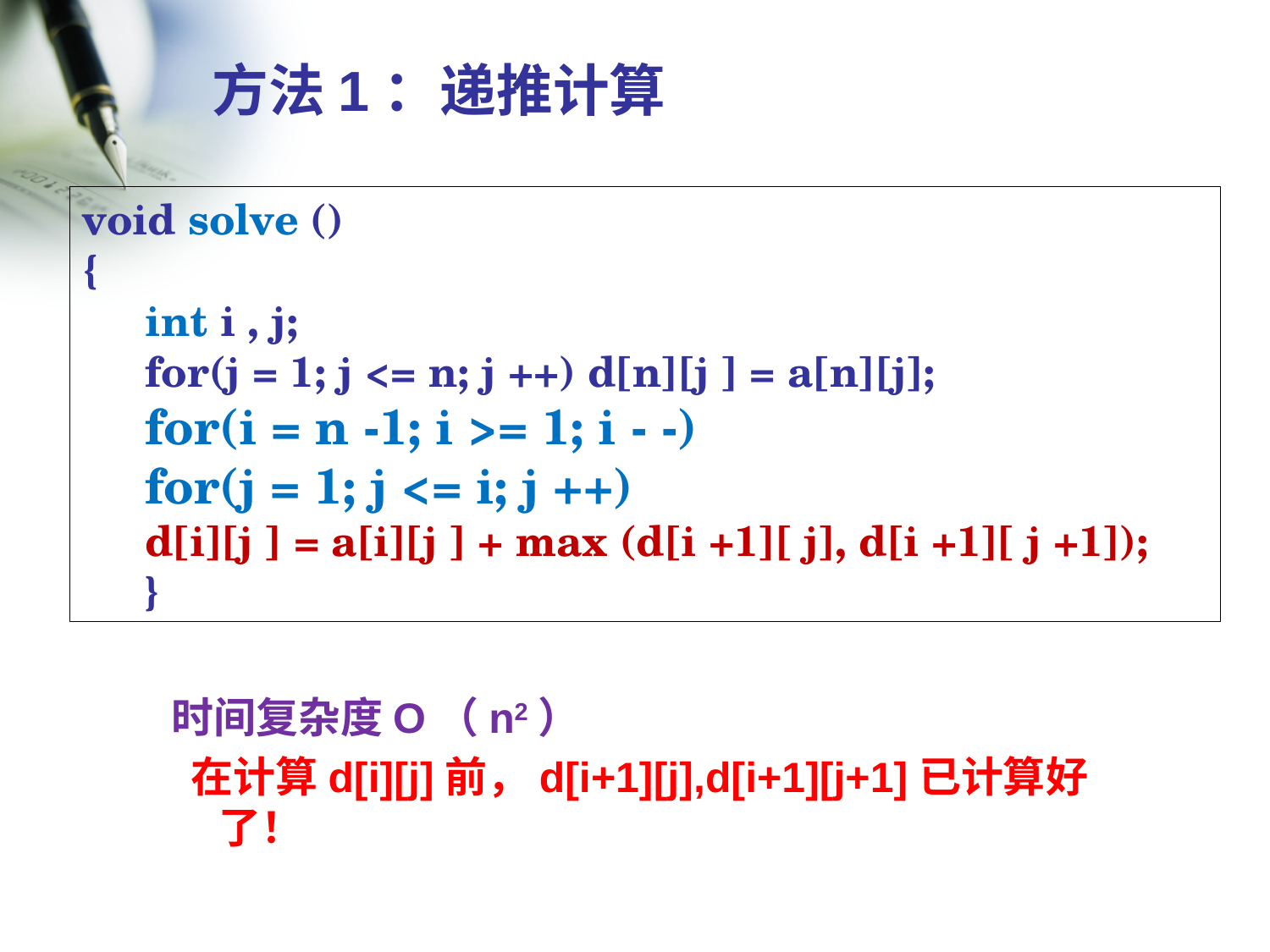

# 方法1：递推计算
void solve ()
{
int i , j;
for(j = 1; j <= n; j ++) d[n][j ] = a[n][j];
for(i = n -1; i >= 1; i - -)
for(j = 1; j <= i; j ++)
d[i][j ] = a[i][j ] + max (d[i +1][ j], d[i +1][ j +1]);
}
时间复杂度O（n2）
 在计算d[i][j]前，d[i+1][j],d[i+1][j+1]已计算好了！